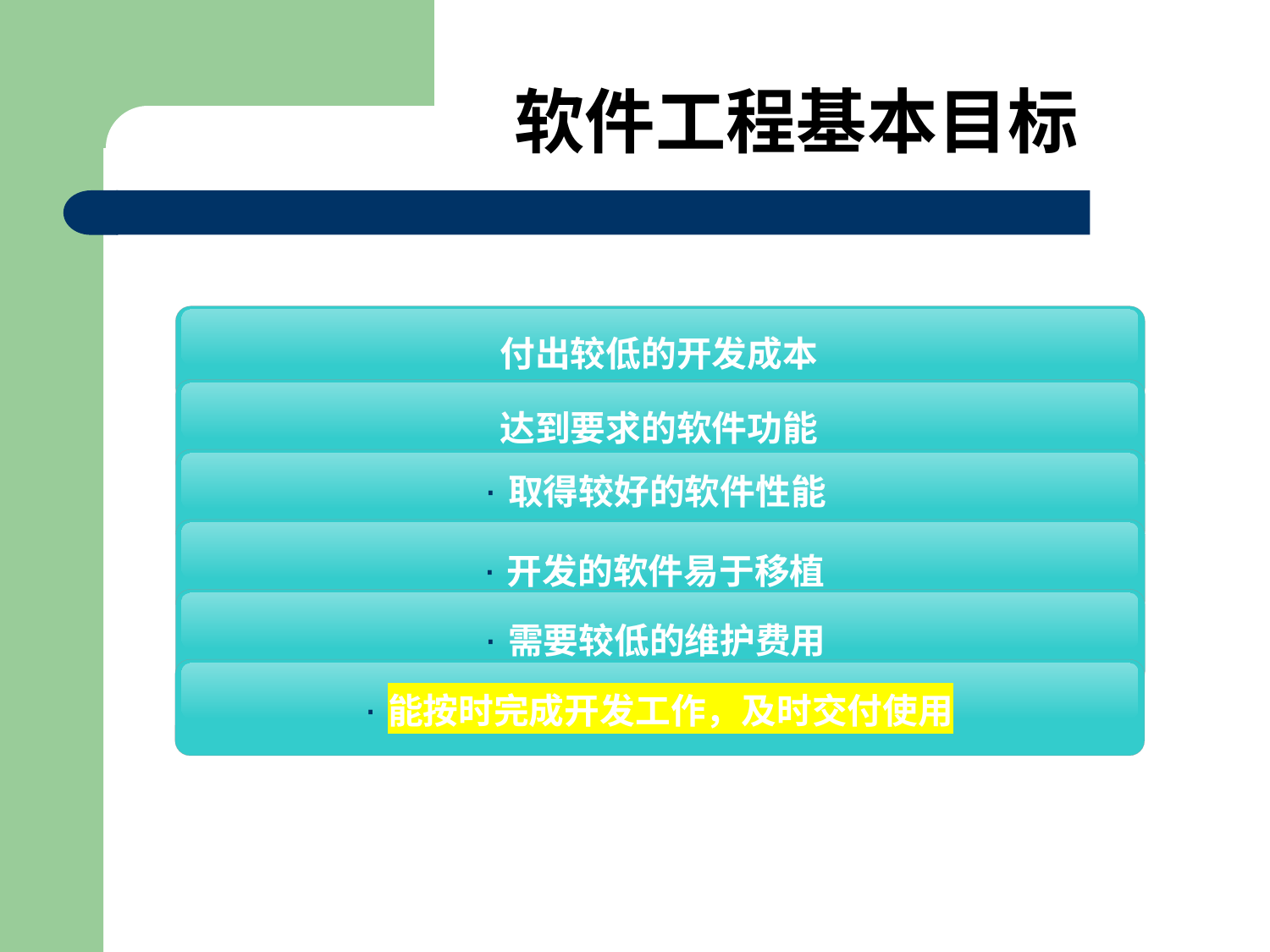

# 软件工程基本目标

付出较低的开发成本

达到要求的软件功能

·取得较好的软件性能

·开发的软件易于移植

·需要较低的维护费用

·能按时完成开发工作，及时交付使用
28